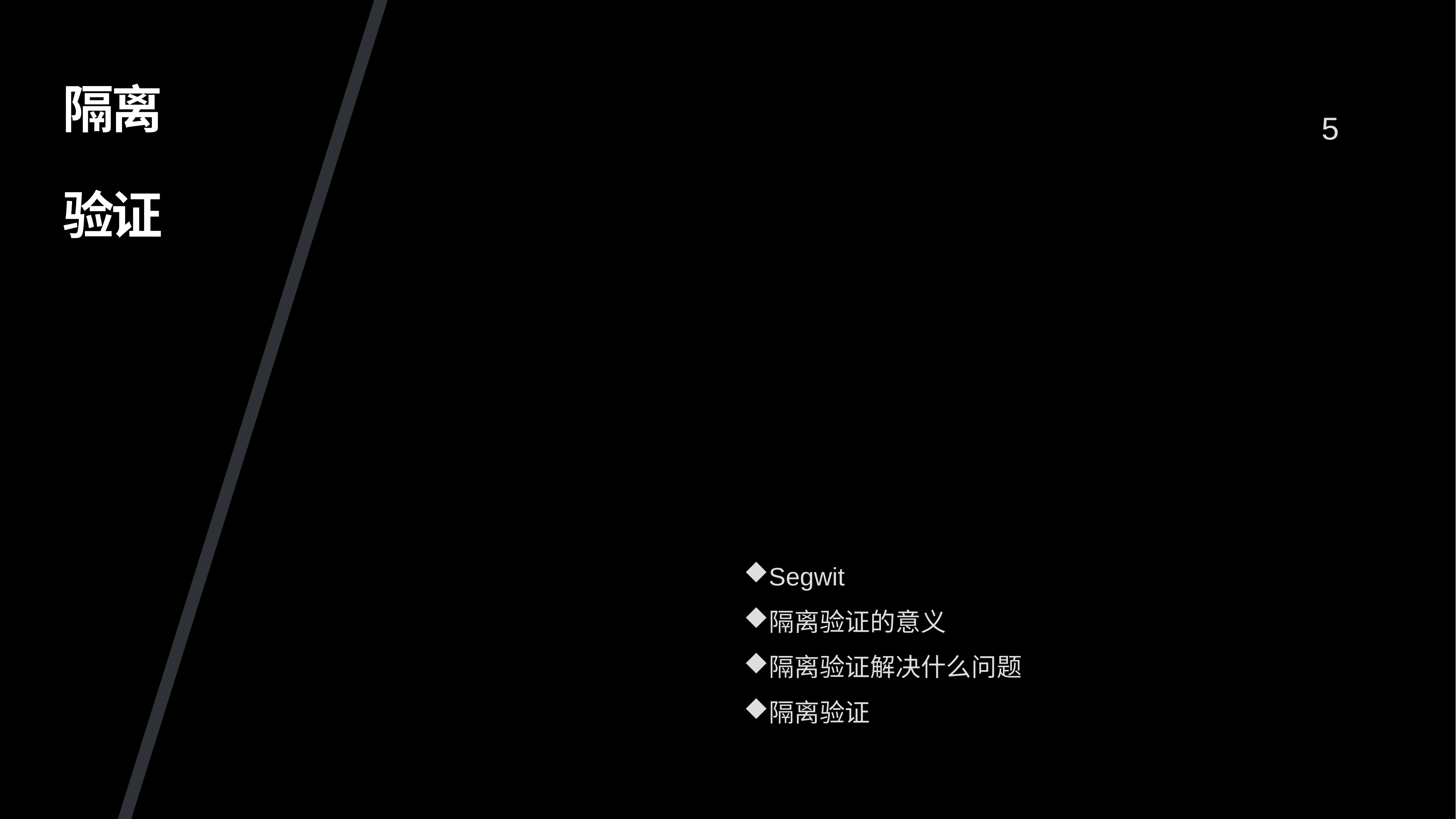

# 隔离 验证
5
Segwit
隔离验证的意义
隔离验证解决什么问题
隔离验证